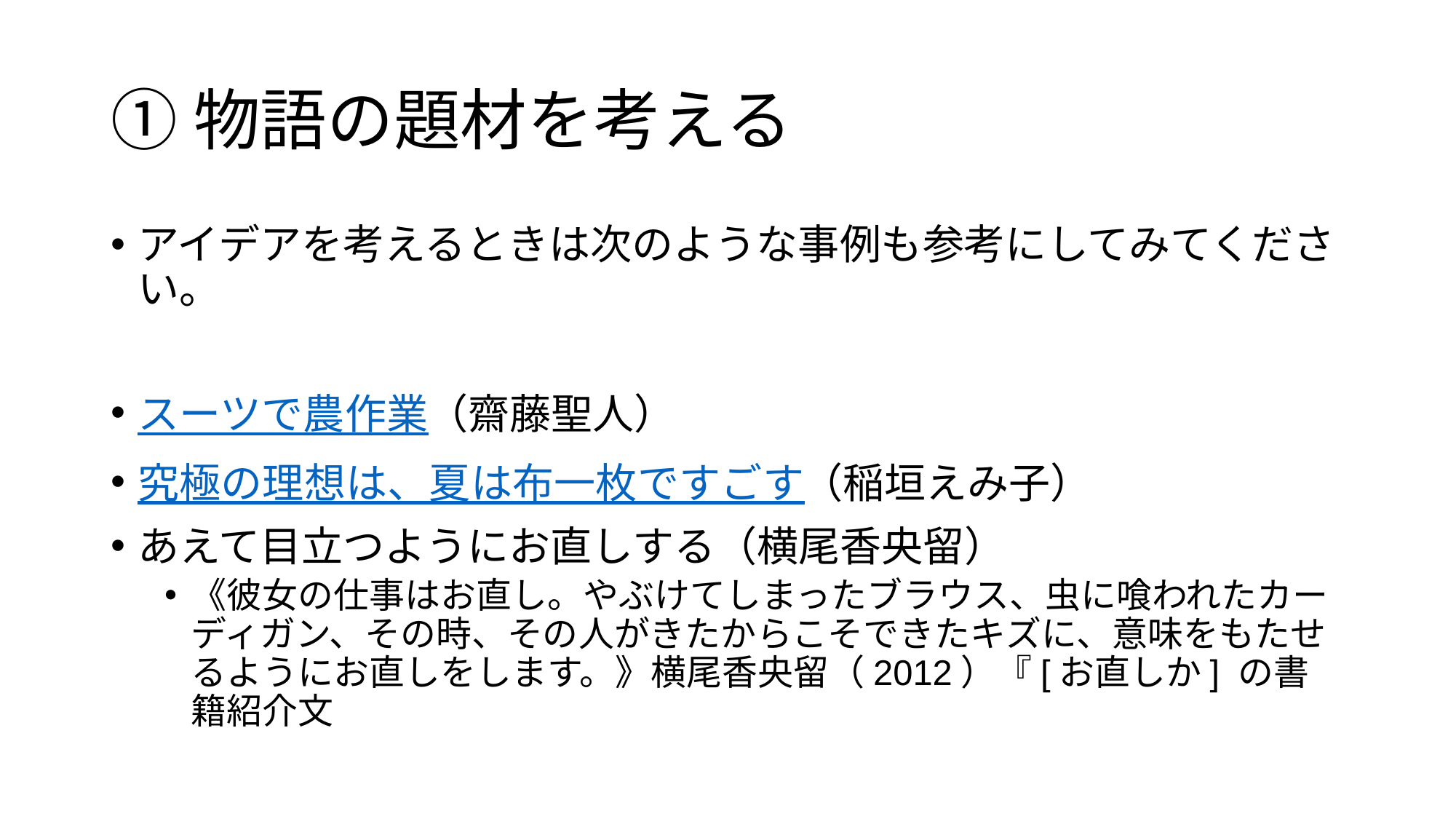

# ①物語の題材を考える
アイデアを考えるときは次のような事例も参考にしてみてください。

スーツで農作業（齋藤聖人）
究極の理想は、夏は布一枚ですごす（稲垣えみ子）
あえて目立つようにお直しする（横尾香央留）
《彼女の仕事はお直し。やぶけてしまったブラウス、虫に喰われたカーディガン、その時、その人がきたからこそできたキズに、意味をもたせるようにお直しをします。》横尾香央留（2012）『[お直しか] の書籍紹介文